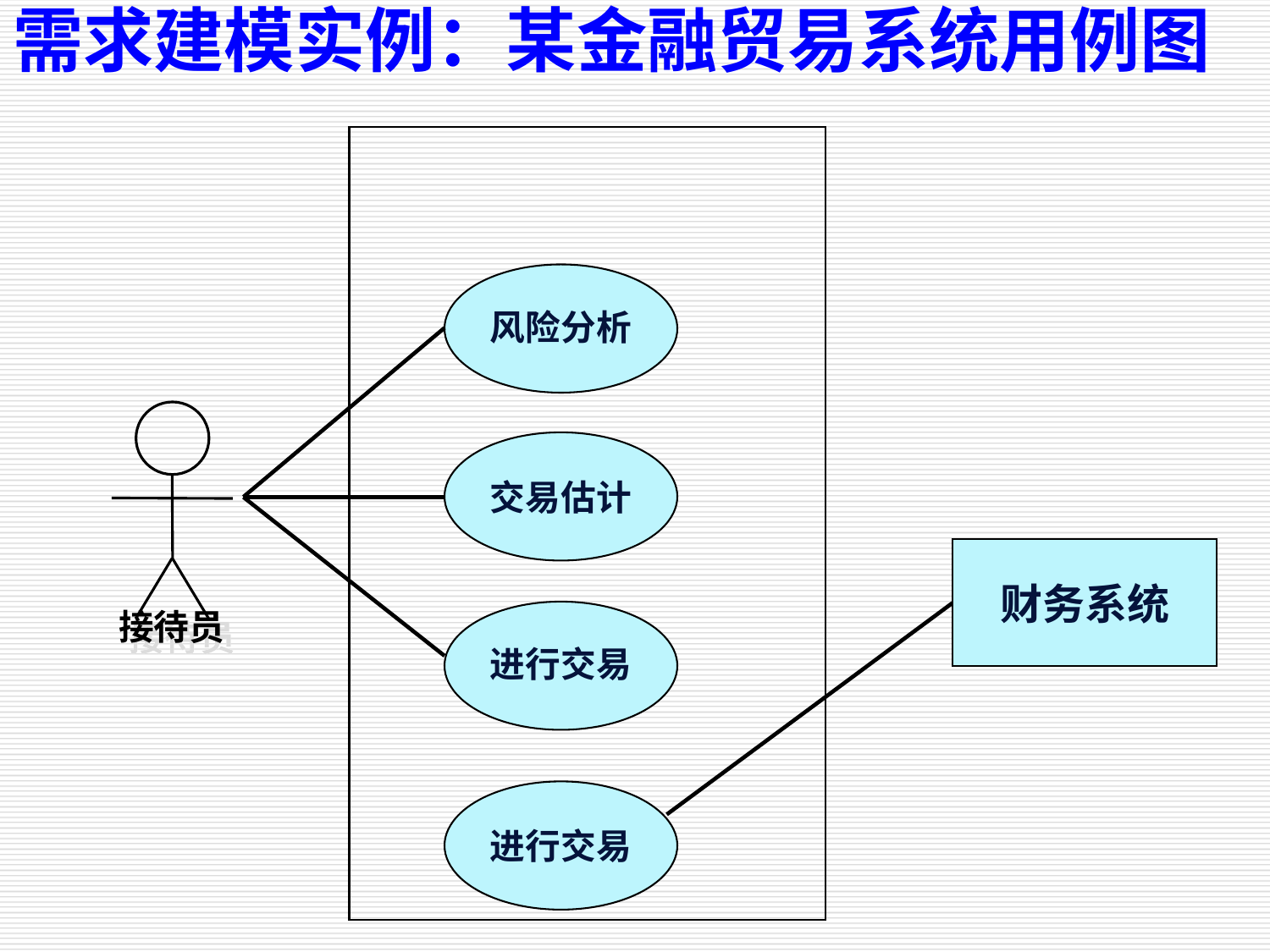

# 需求建模实例：某金融贸易系统用例图

风险分析

交易估计

财务系统

接待员
进行交易

进行交易